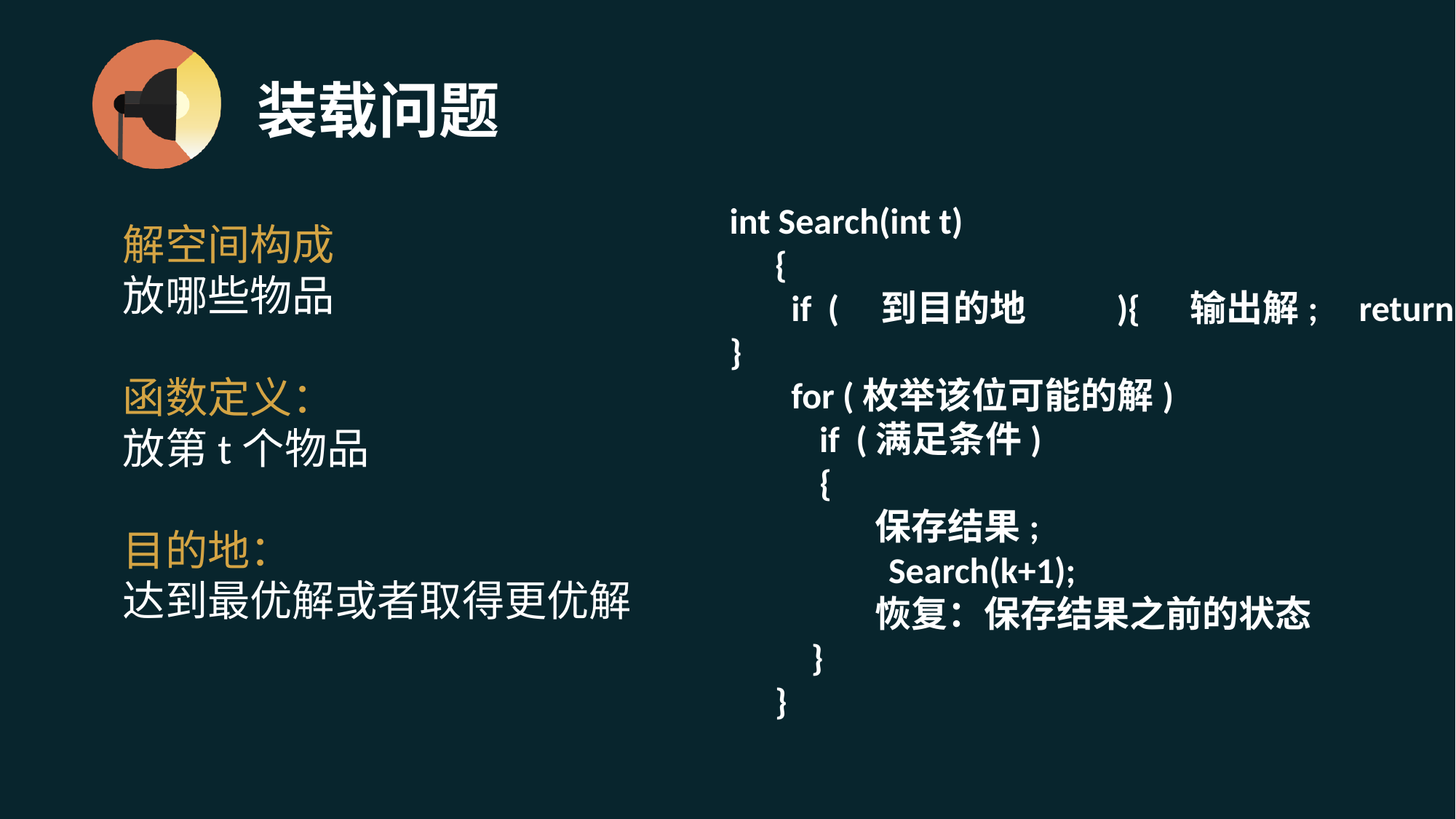

# 装载问题
int Search(int t)
　{
　  if  (    到目的地          ){     输出解;     return;     }
　  for (枚举该位可能的解)
　　 if  (满足条件)
　　 {
　　　　保存结果;
　　　     Search(k+1);
　　　　恢复：保存结果之前的状态
　　}
　}
解空间构成
放哪些物品

函数定义：
放第t个物品

目的地：
达到最优解或者取得更优解